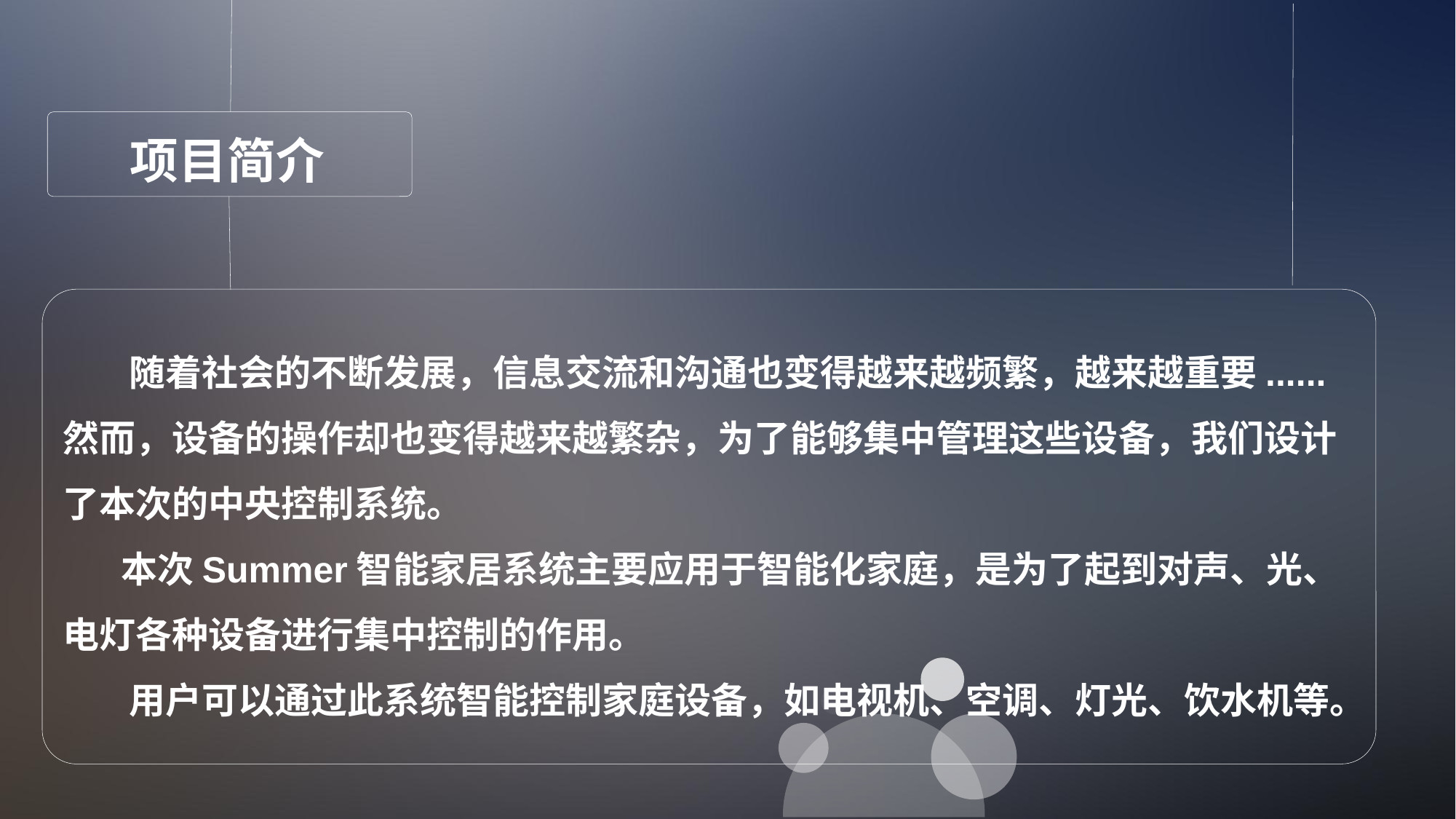

项目简介

       随着社会的不断发展，信息交流和沟通也变得越来越频繁，越来越重要......然而，设备的操作却也变得越来越繁杂，为了能够集中管理这些设备，我们设计了本次的中央控制系统。
      本次Summer智能家居系统主要应用于智能化家庭，是为了起到对声、光、电灯各种设备进行集中控制的作用。
       用户可以通过此系统智能控制家庭设备，如电视机、空调、灯光、饮水机等。